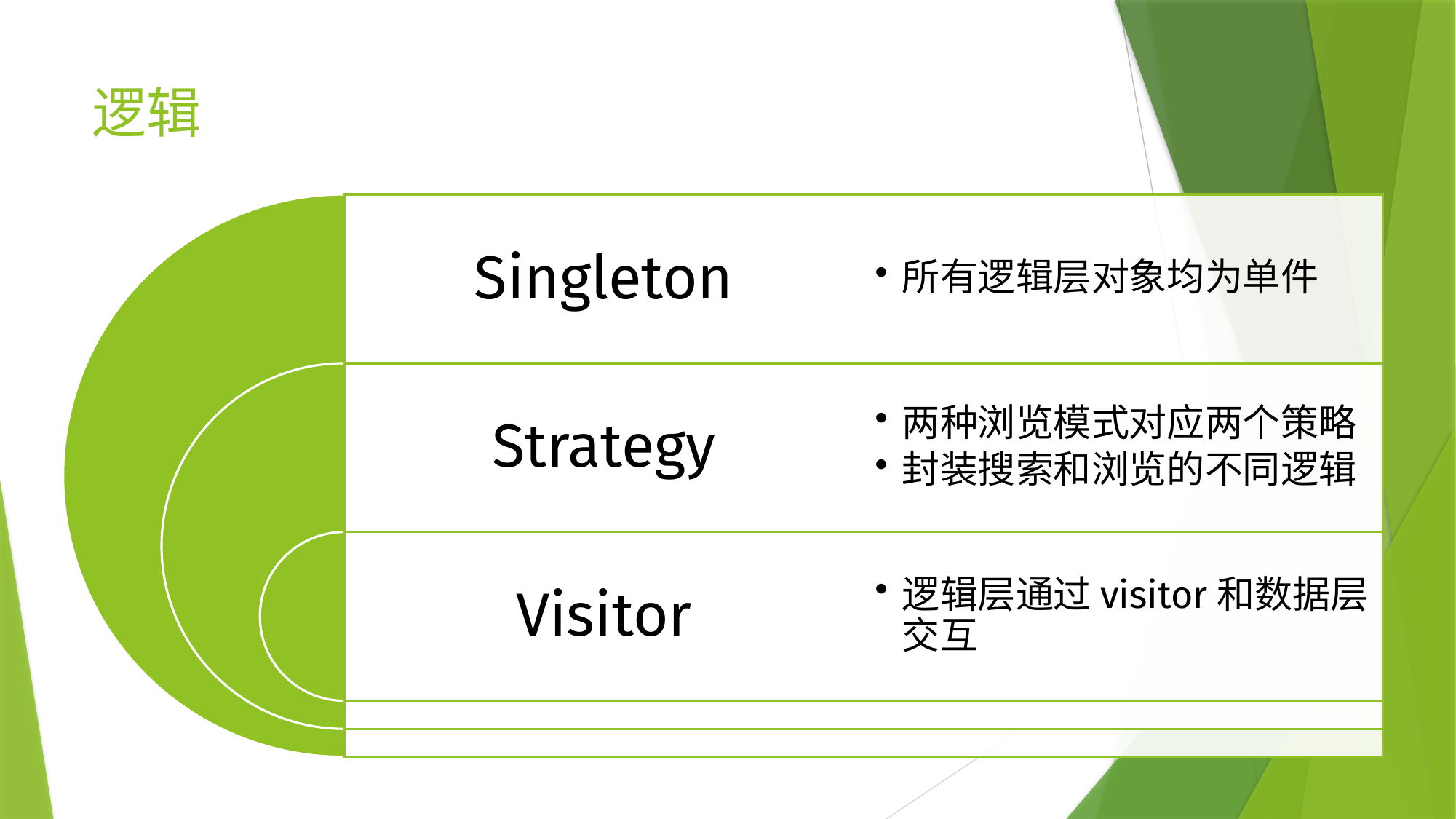

# 逻辑
Singleton
Strategy
Visitor
所有逻辑层对象均为单件
两种浏览模式对应两个策略
封装搜索和浏览的不同逻辑
逻辑层通过visitor和数据层交互